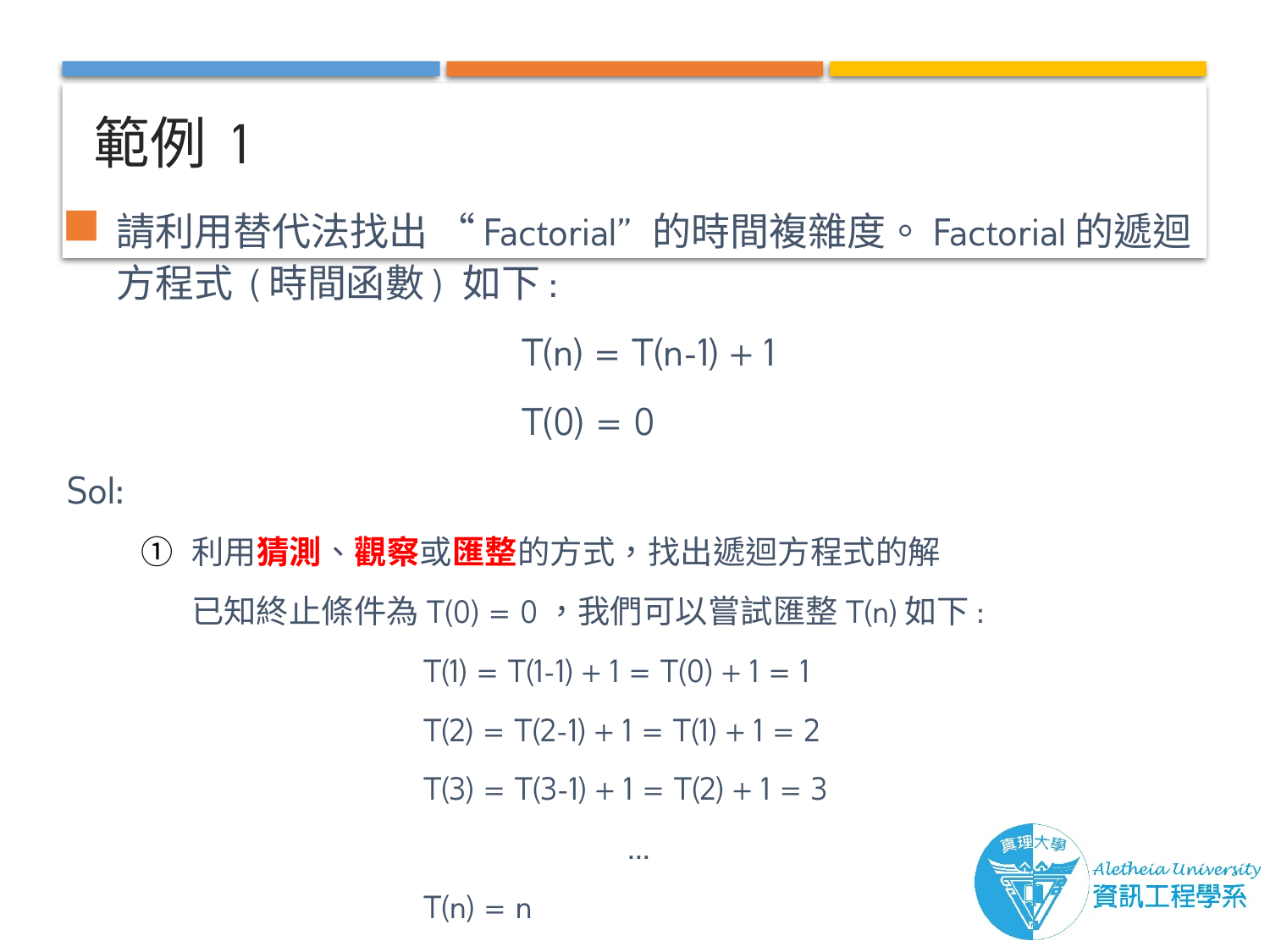

# 範例 1
請利用替代法找出 “Factorial” 的時間複雜度。Factorial的遞迴方程式 (時間函數) 如下:
                                       T(n) = T(n-1) + 1
                                       T(0) = 0
Sol:
利用猜測、觀察或匯整的方式，找出遞迴方程式的解
      已知終止條件為T(0) = 0，我們可以嘗試匯整T(n)如下:
                             T(1) = T(1-1) + 1 = T(0) + 1 = 1
                             T(2) = T(2-1) + 1 = T(1) + 1 = 2
                             T(3) = T(3-1) + 1 = T(2) + 1 = 3
                                                  …
                             T(n) = n